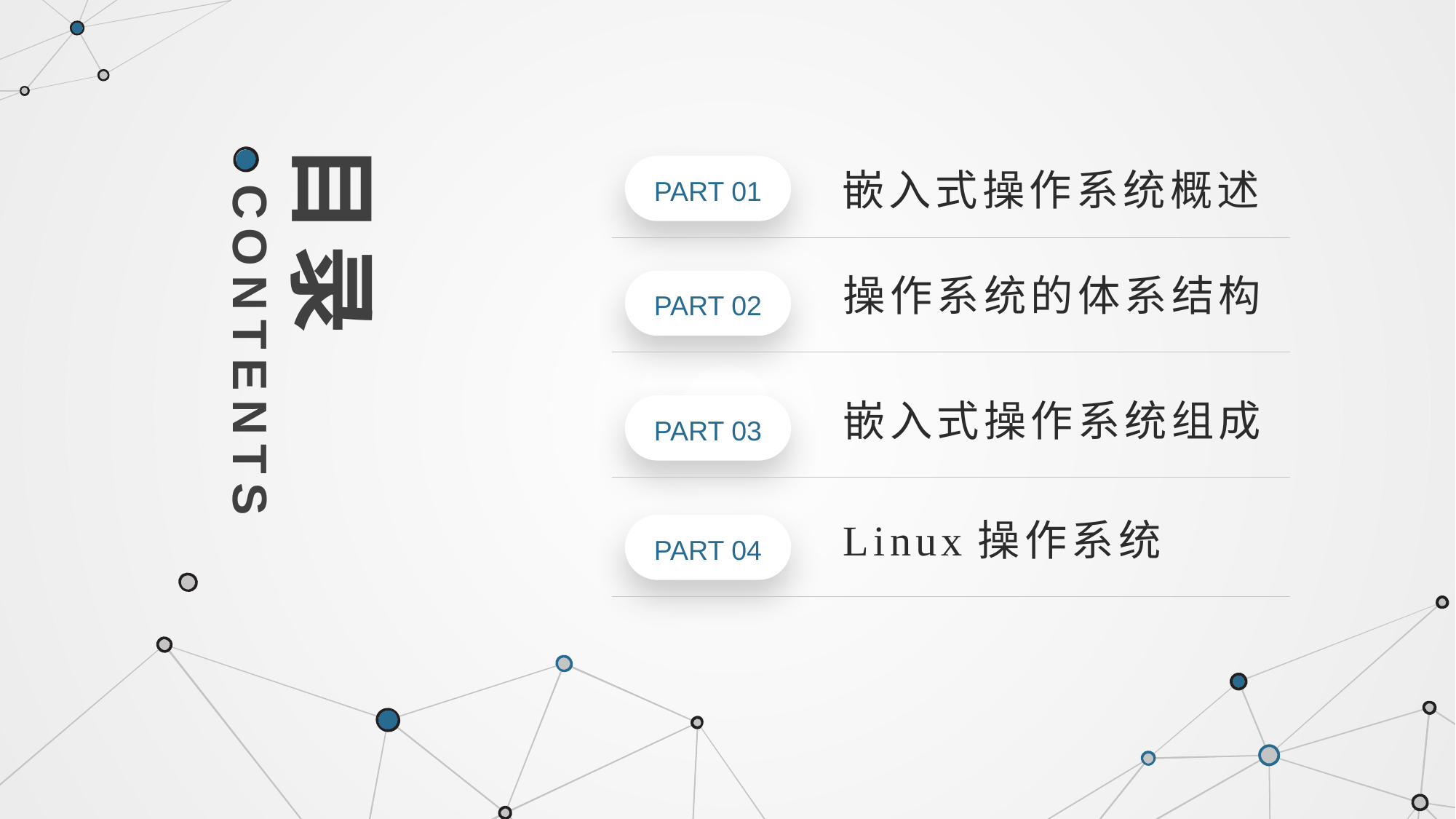

目录
CONTENTS

PART 01
嵌入式操作系统概述

操作系统的体系结构

PART 02
嵌入式操作系统组成

PART 03
Linux操作系统

PART 04